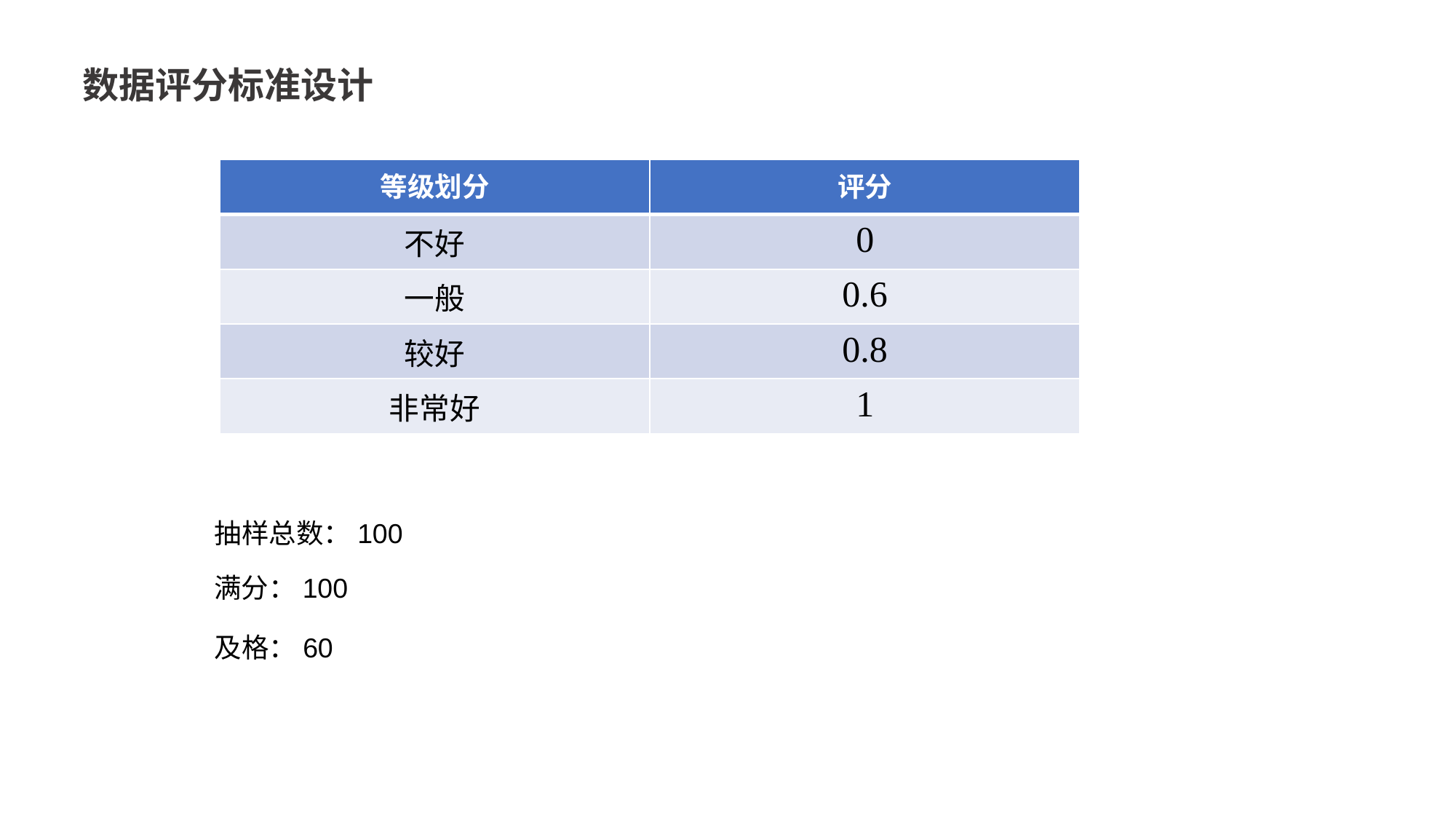

数据评分标准设计
| 等级划分 | 评分 |
| --- | --- |
| 不好 | 0 |
| 一般 | 0.6 |
| 较好 | 0.8 |
| 非常好 | 1 |
抽样总数：100
满分：100
及格：60